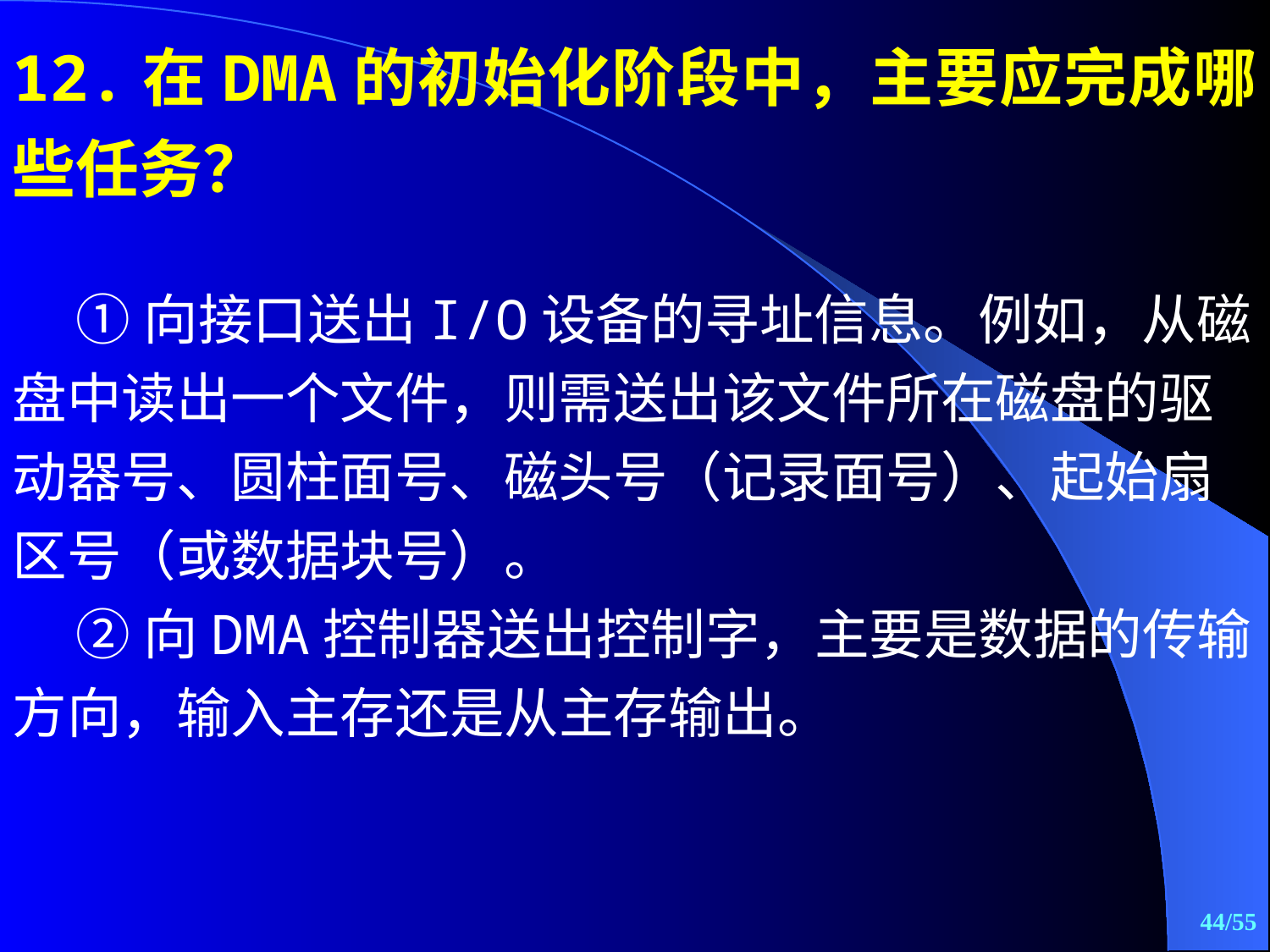

12.在DMA的初始化阶段中，主要应完成哪些任务？
①向接口送出I/O设备的寻址信息。例如，从磁盘中读出一个文件，则需送出该文件所在磁盘的驱动器号、圆柱面号、磁头号（记录面号）、起始扇区号（或数据块号）。
②向DMA控制器送出控制字，主要是数据的传输方向，输入主存还是从主存输出。
44/55